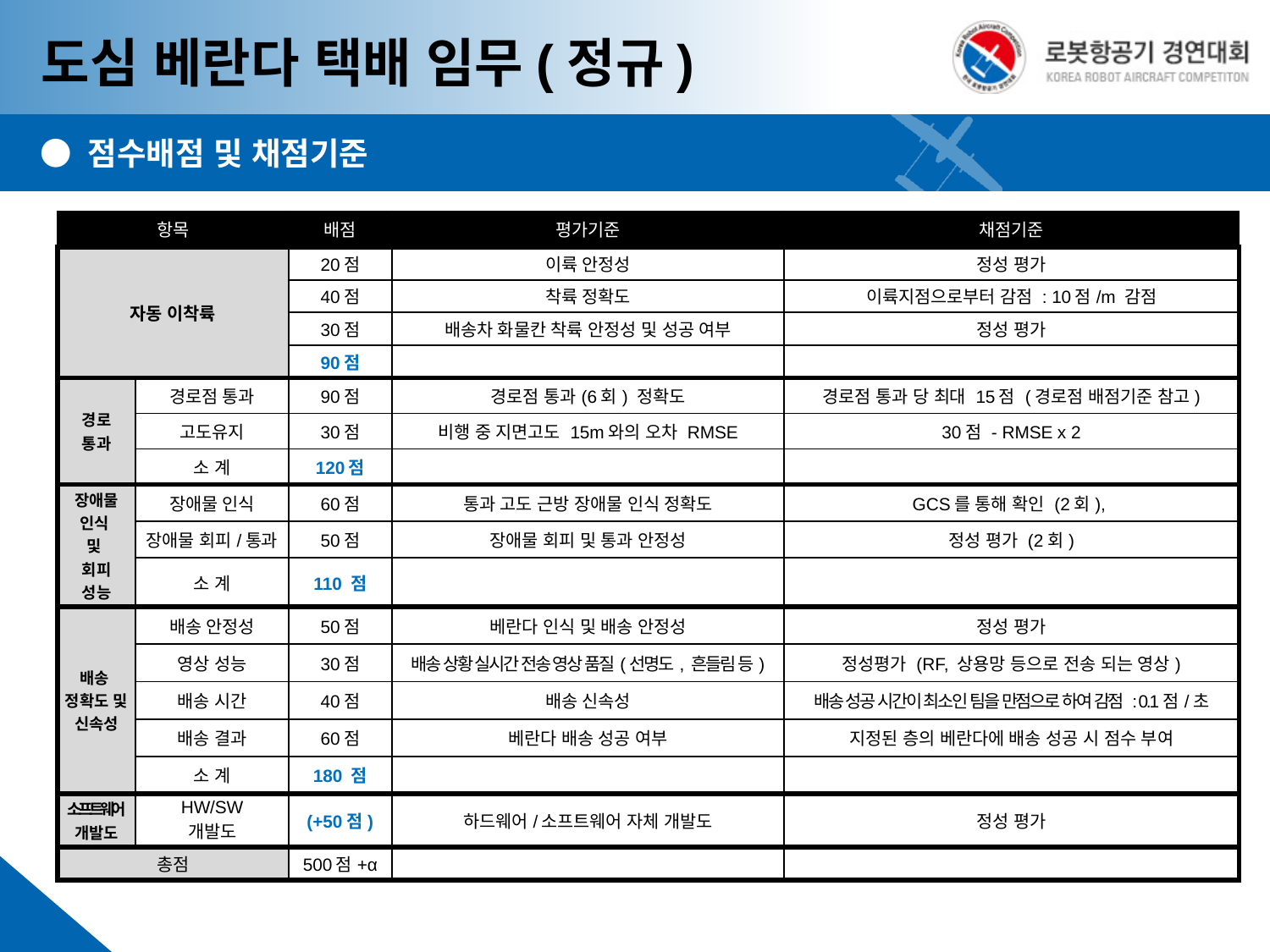

도심 베란다 택배 임무(정규)
● 점수배점 및 채점기준
| 항목 |  | 배점 | 평가기준 | 채점기준 |
| --- | --- | --- | --- | --- |
| 자동 이착륙 |  | 20점 | 이륙 안정성 | 정성 평가 |
|  |  | 40점 | 착륙 정확도 | 이륙지점으로부터 감점 : 10점/m 감점 |
|  |  | 30점 | 배송차 화물칸 착륙 안정성 및 성공 여부 | 정성 평가 |
|  |  | 90점 |  |  |
| 경로 통과 | 경로점 통과 | 90점 | 경로점 통과(6회) 정확도 | 경로점 통과 당 최대 15점 (경로점 배점기준 참고) |
|  | 고도유지 | 30점 | 비행 중 지면고도 15m와의 오차 RMSE | 30점 - RMSE x 2 |
|  | 소 계 | 120점 |  |  |
| 장애물 인식 및 회피 성능 | 장애물 인식 | 60점 | 통과 고도 근방 장애물 인식 정확도 | GCS를 통해 확인 (2회), |
|  | 장애물 회피/통과 | 50점 | 장애물 회피 및 통과 안정성 | 정성 평가 (2회) |
|  | 소 계 | 110 점 |  |  |
| 배송 정확도 및 신속성 | 배송 안정성 | 50점 | 베란다 인식 및 배송 안정성 | 정성 평가 |
|  | 영상 성능 | 30점 | 배송 상황 실시간 전송 영상 품질(선명도, 흔들림 등) | 정성평가 (RF, 상용망 등으로 전송 되는 영상) |
|  | 배송 시간 | 40점 | 배송 신속성 | 배송 성공 시간이 최소인 팀을 만점으로 하여 감점 : 0.1점/초 |
|  | 배송 결과 | 60점 | 베란다 배송 성공 여부 | 지정된 층의 베란다에 배송 성공 시 점수 부여 |
|  | 소 계 | 180 점 |  |  |
| 소프트웨어 개발도 | HW/SW 개발도 | (+50점) | 하드웨어/소프트웨어 자체 개발도 | 정성 평가 |
| 총점 |  | 500점+α |  |  |